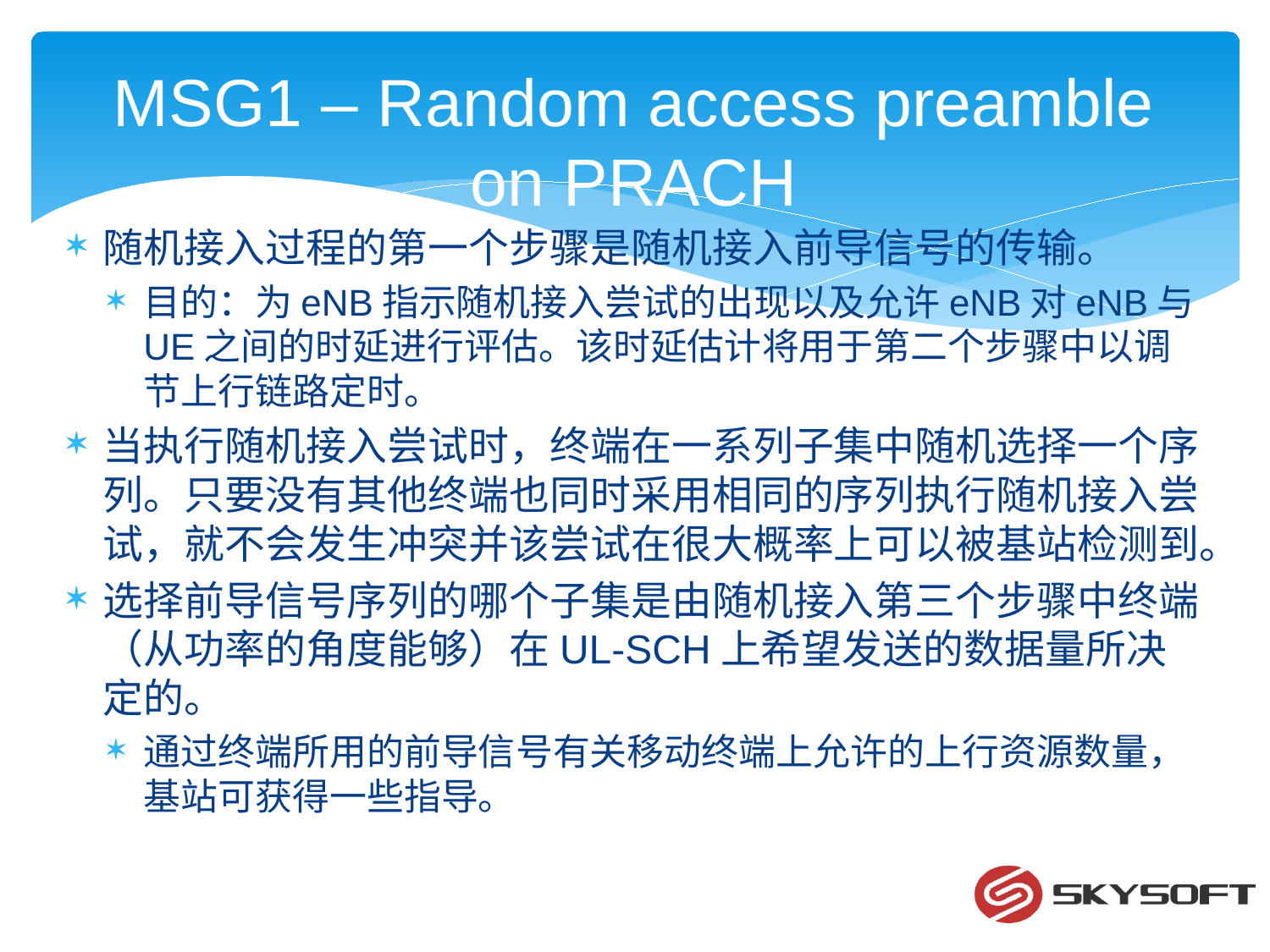

# MSG1 – Random access preamble on PRACH
随机接入过程的第一个步骤是随机接入前导信号的传输。
目的：为eNB指示随机接入尝试的出现以及允许eNB对eNB与UE之间的时延进行评估。该时延估计将用于第二个步骤中以调节上行链路定时。
当执行随机接入尝试时，终端在一系列子集中随机选择一个序列。只要没有其他终端也同时采用相同的序列执行随机接入尝试，就不会发生冲突并该尝试在很大概率上可以被基站检测到。
选择前导信号序列的哪个子集是由随机接入第三个步骤中终端（从功率的角度能够）在UL-SCH上希望发送的数据量所决定的。
通过终端所用的前导信号有关移动终端上允许的上行资源数量，基站可获得一些指导。